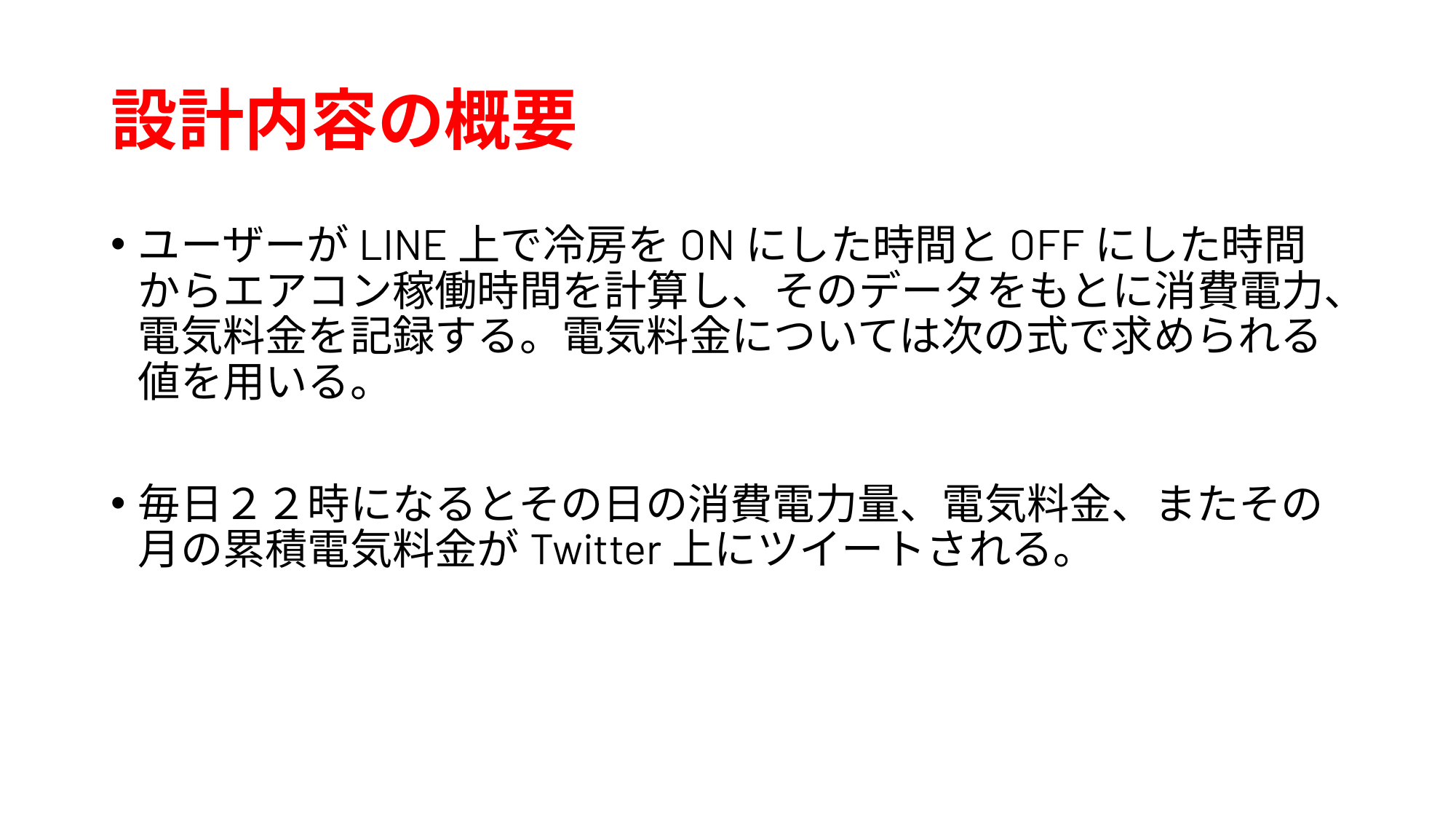

# 設計内容の概要
ユーザーがLINE上で冷房をONにした時間とOFFにした時間からエアコン稼働時間を計算し、そのデータをもとに消費電力、電気料金を記録する。電気料金については次の式で求められる値を用いる。

毎日２２時になるとその日の消費電力量、電気料金、またその月の累積電気料金がTwitter上にツイートされる。